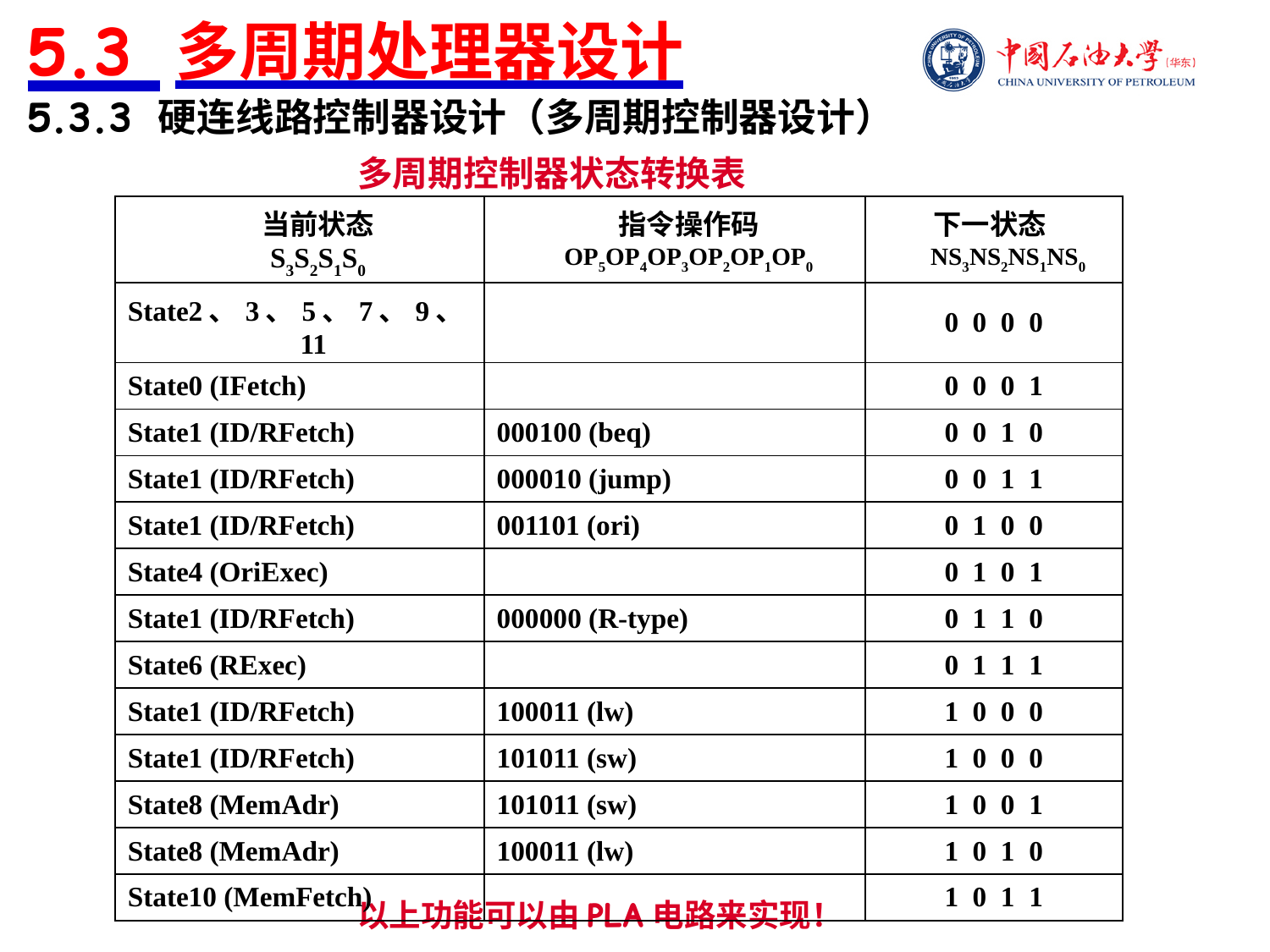

# 5.3 多周期处理器设计
5.3.3 硬连线路控制器设计（多周期控制器设计）
多周期控制器状态转换表
| 当前状态 S3S2S1S0 | 指令操作码OP5OP4OP3OP2OP1OP0 | 下一状态NS3NS2NS1NS0 |
| --- | --- | --- |
| State2、3、5、7、9、11 |  | 0 0 0 0 |
| State0 (IFetch) |  | 0 0 0 1 |
| State1 (ID/RFetch) | 000100 (beq) | 0 0 1 0 |
| State1 (ID/RFetch) | 000010 (jump) | 0 0 1 1 |
| State1 (ID/RFetch) | 001101 (ori) | 0 1 0 0 |
| State4 (OriExec) |  | 0 1 0 1 |
| State1 (ID/RFetch) | 000000 (R-type) | 0 1 1 0 |
| State6 (RExec) |  | 0 1 1 1 |
| State1 (ID/RFetch) | 100011 (lw) | 1 0 0 0 |
| State1 (ID/RFetch) | 101011 (sw) | 1 0 0 0 |
| State8 (MemAdr) | 101011 (sw) | 1 0 0 1 |
| State8 (MemAdr) | 100011 (lw) | 1 0 1 0 |
| State10 (MemFetch) |  | 1 0 1 1 |
以上功能可以由PLA电路来实现！